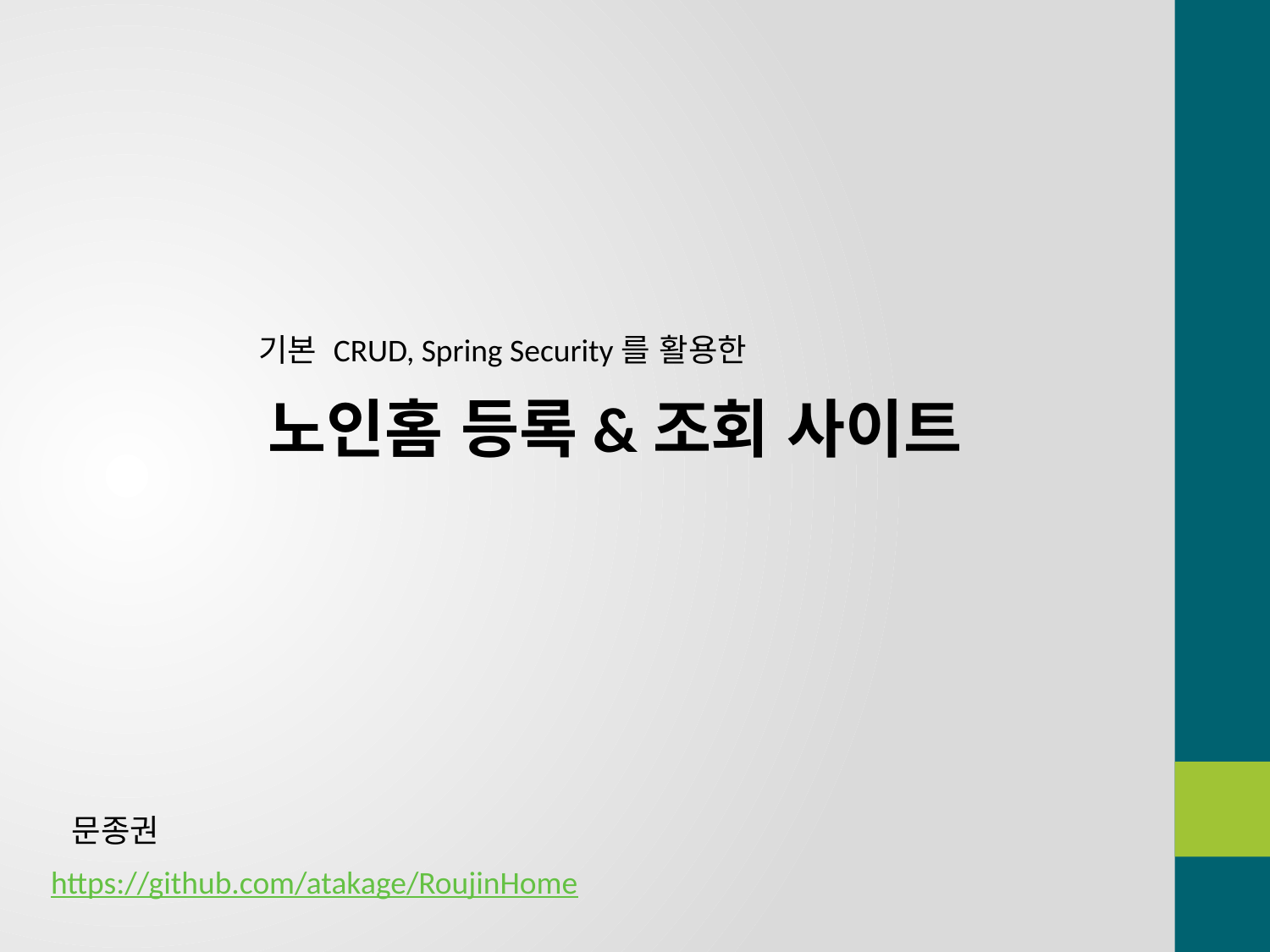

기본 CRUD, Spring Security를 활용한
노인홈 등록&조회 사이트
문종권
https://github.com/atakage/RoujinHome